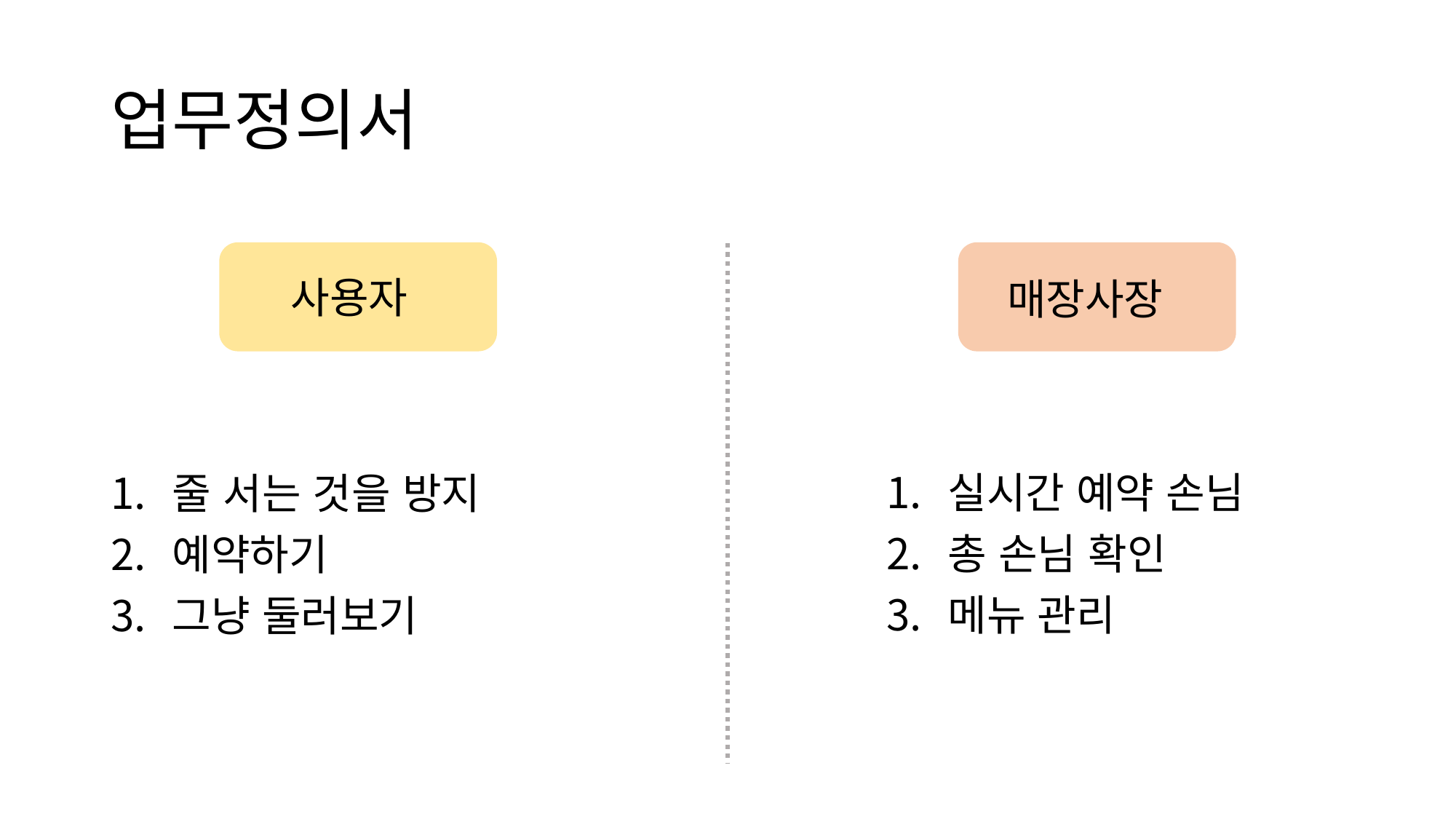

# 업무정의서

줄 서는 것을 방지
예약하기
그냥 둘러보기

실시간 예약 손님
총 손님 확인
메뉴 관리

사용자
매장사장